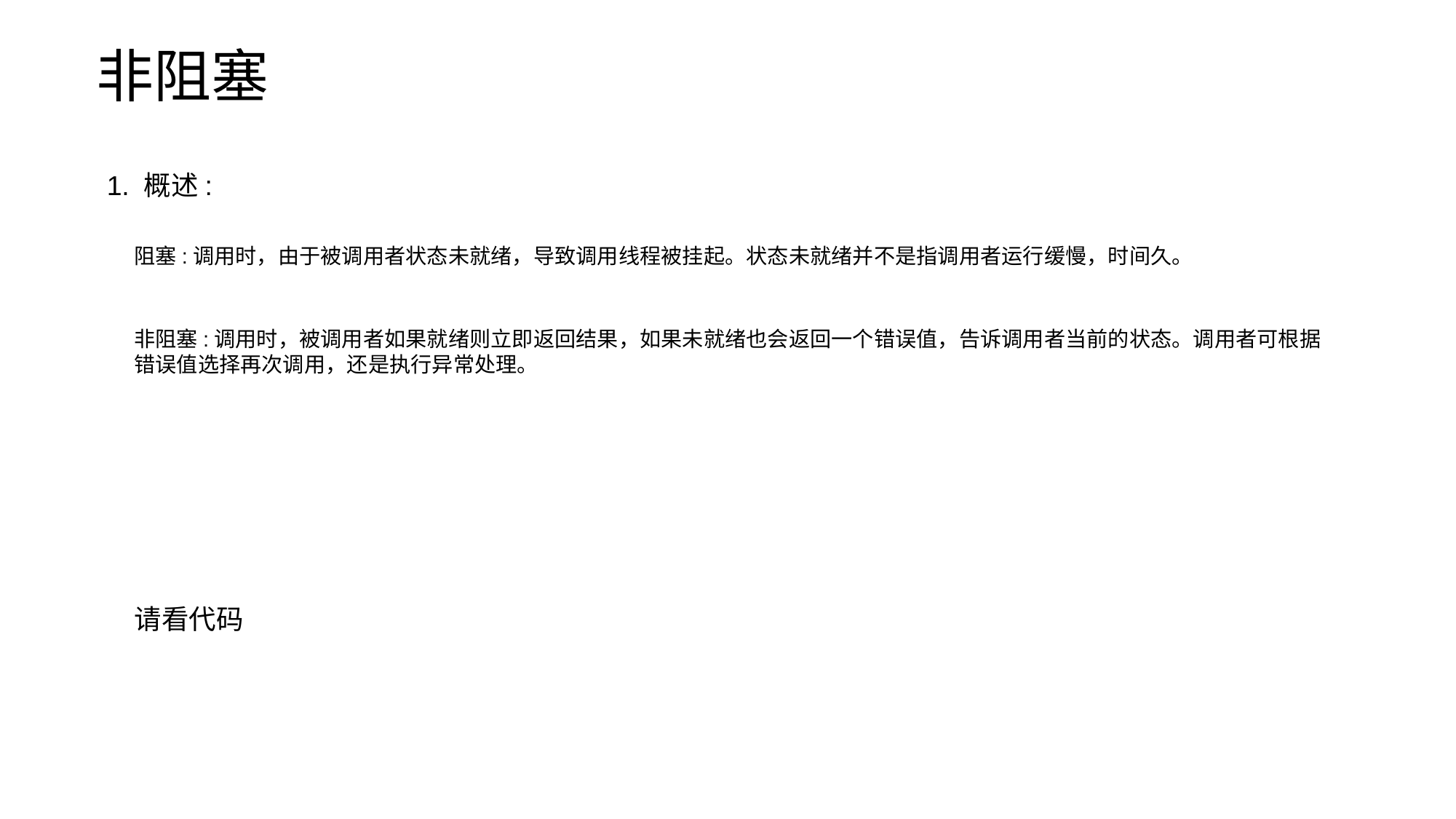

非阻塞
1. 概述:
阻塞:调用时，由于被调用者状态未就绪，导致调用线程被挂起。状态未就绪并不是指调用者运行缓慢，时间久。
非阻塞:调用时，被调用者如果就绪则立即返回结果，如果未就绪也会返回一个错误值，告诉调用者当前的状态。调用者可根据错误值选择再次调用，还是执行异常处理。
请看代码